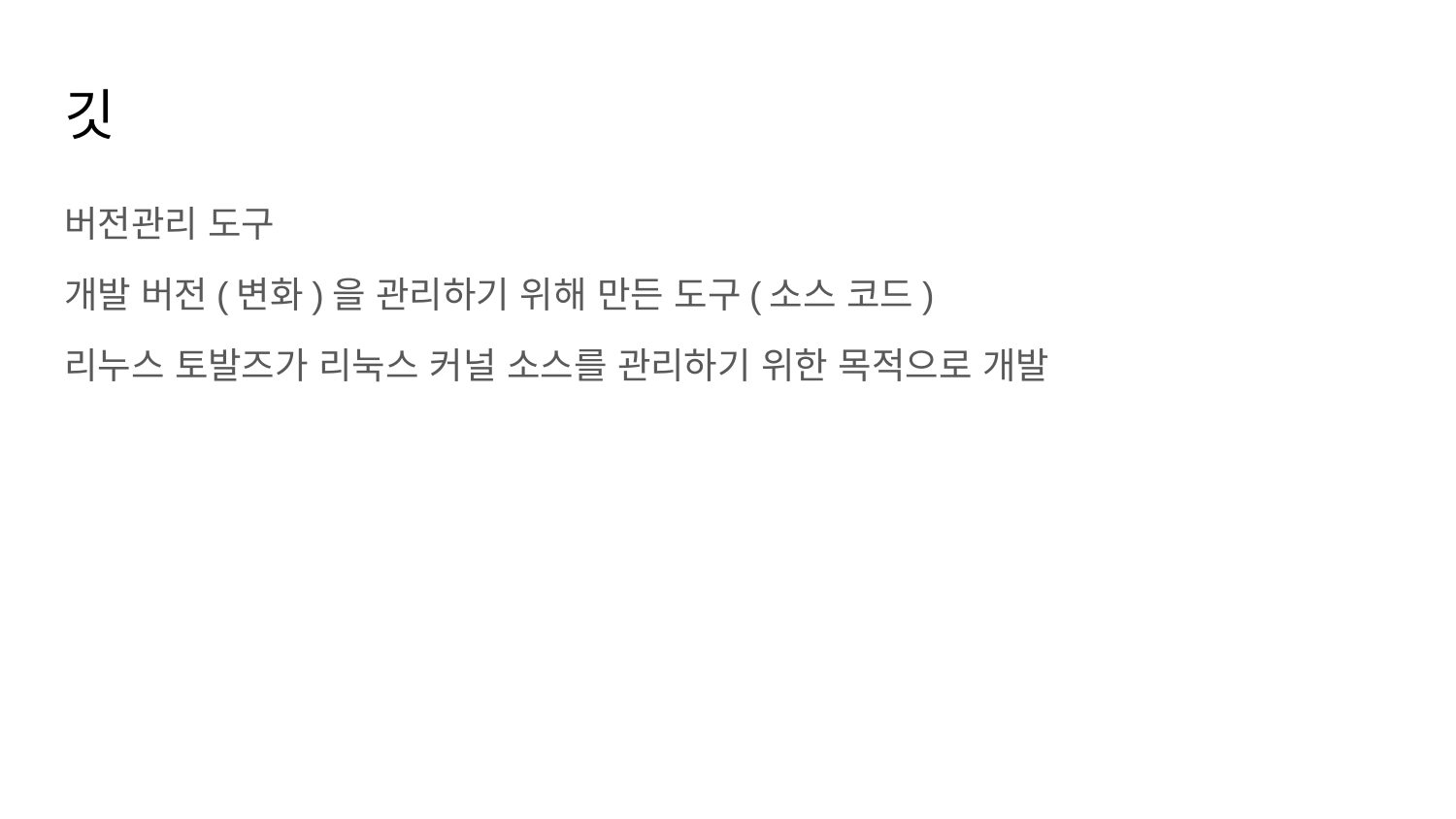

# 깃
버전관리 도구
개발 버전(변화)을 관리하기 위해 만든 도구(소스 코드)
리누스 토발즈가 리눅스 커널 소스를 관리하기 위한 목적으로 개발